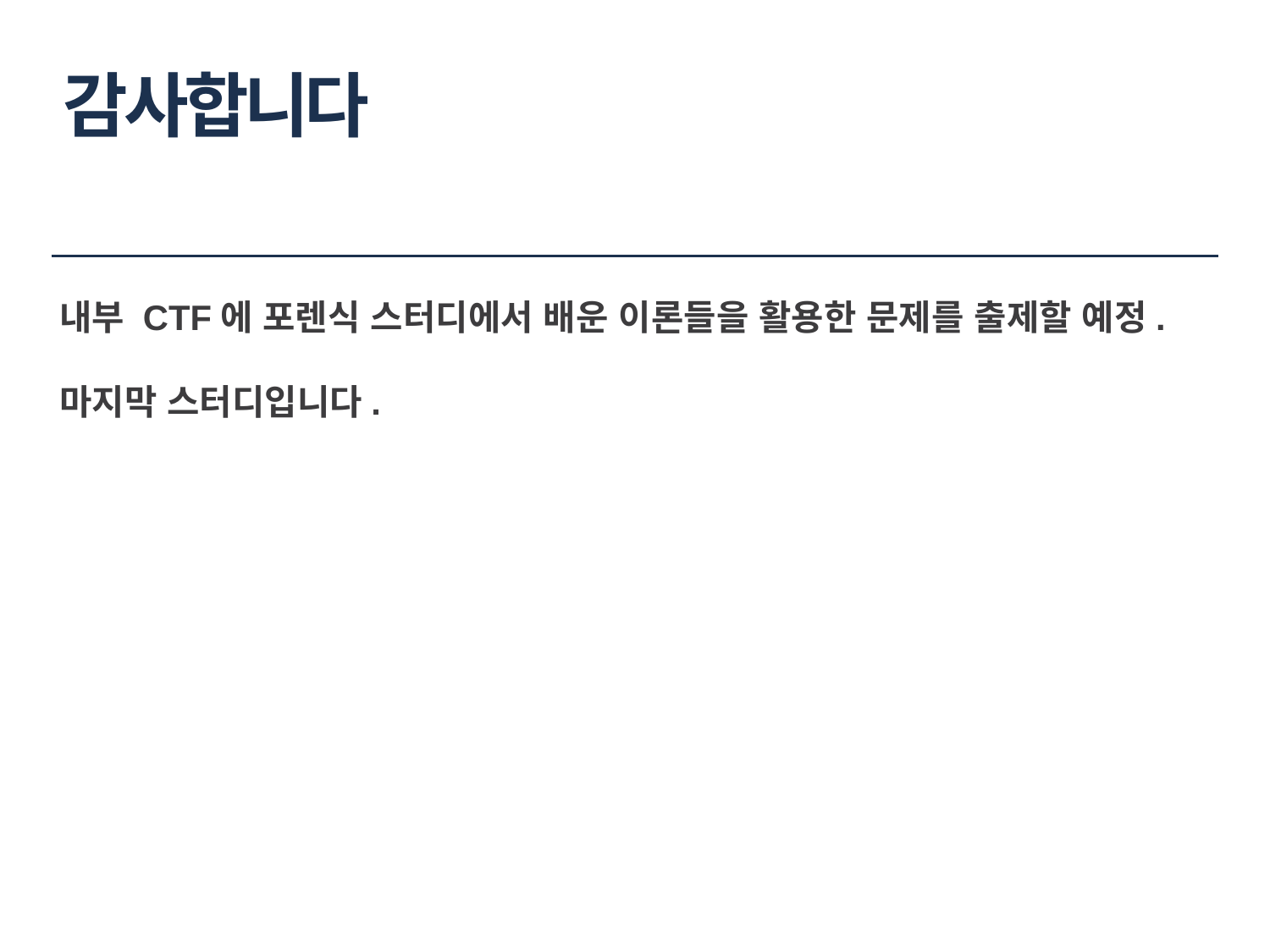

# 감사합니다
내부 CTF에 포렌식 스터디에서 배운 이론들을 활용한 문제를 출제할 예정.

마지막 스터디입니다.